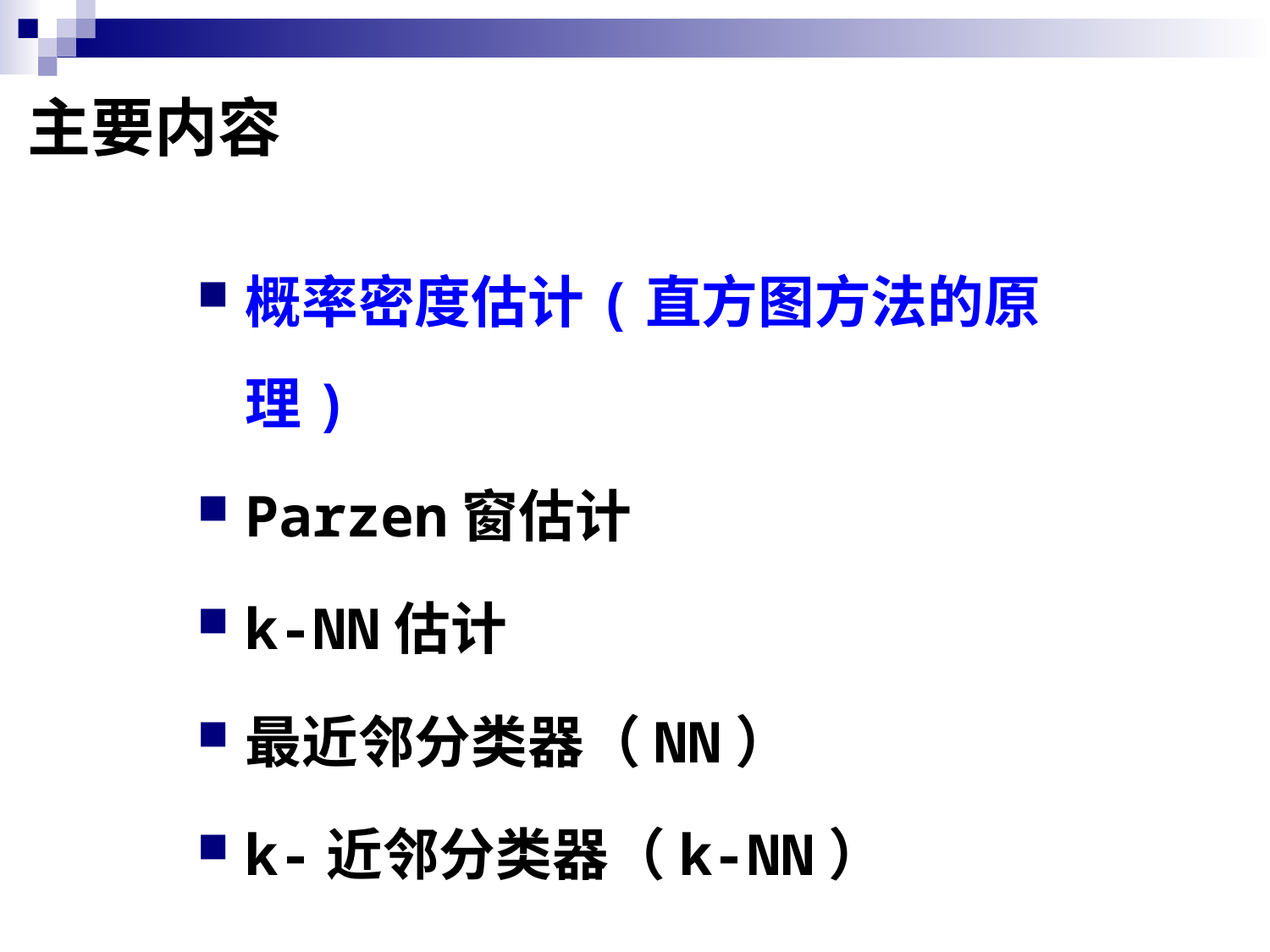

主要内容
概率密度估计(直方图方法的原理)
Parzen窗估计
k-NN估计
最近邻分类器（NN）
k-近邻分类器（k-NN）